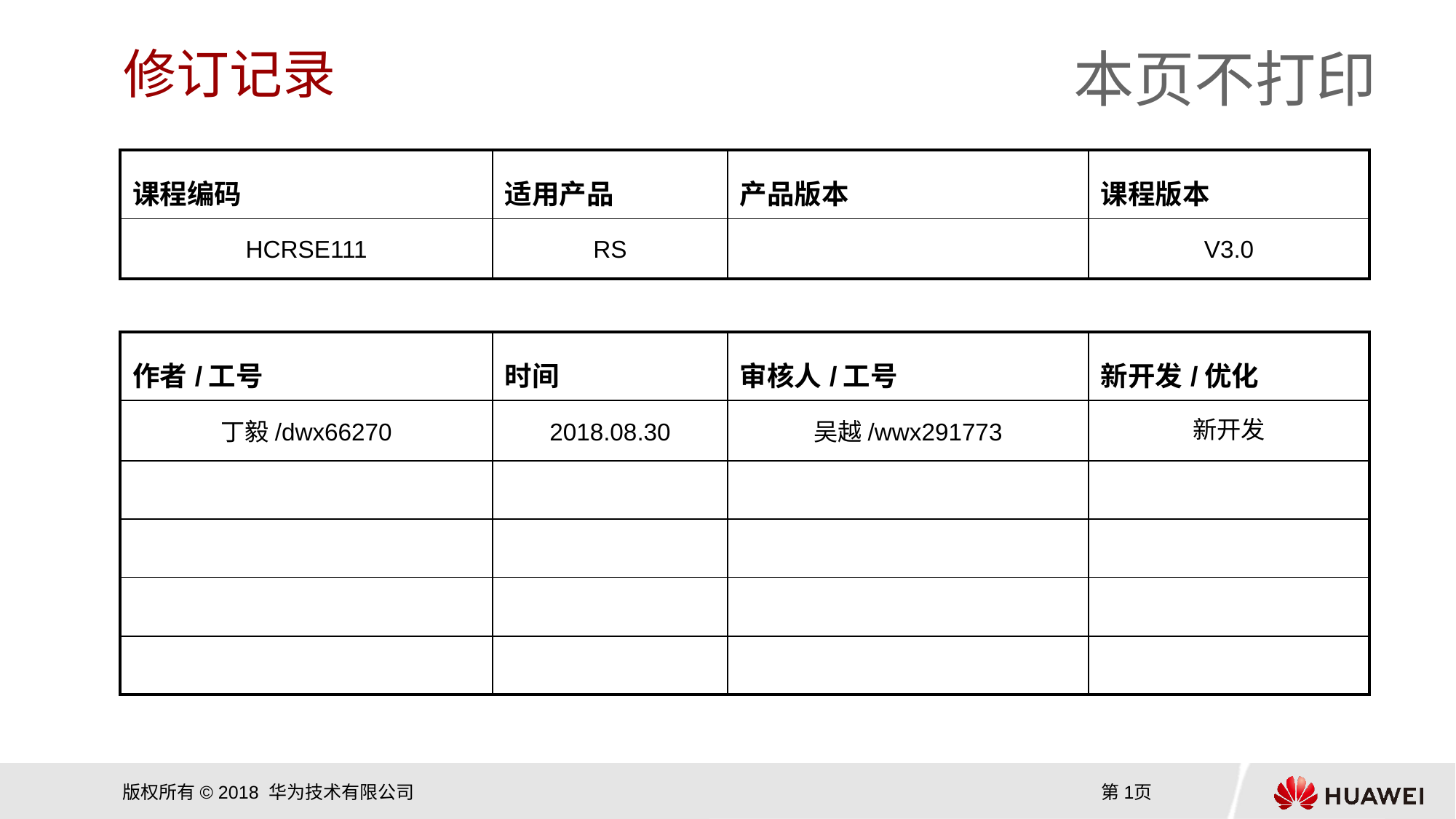

HCRSE111
RS

V3.0
新开发
丁毅/dwx66270
2018.08.30
吴越/wwx291773